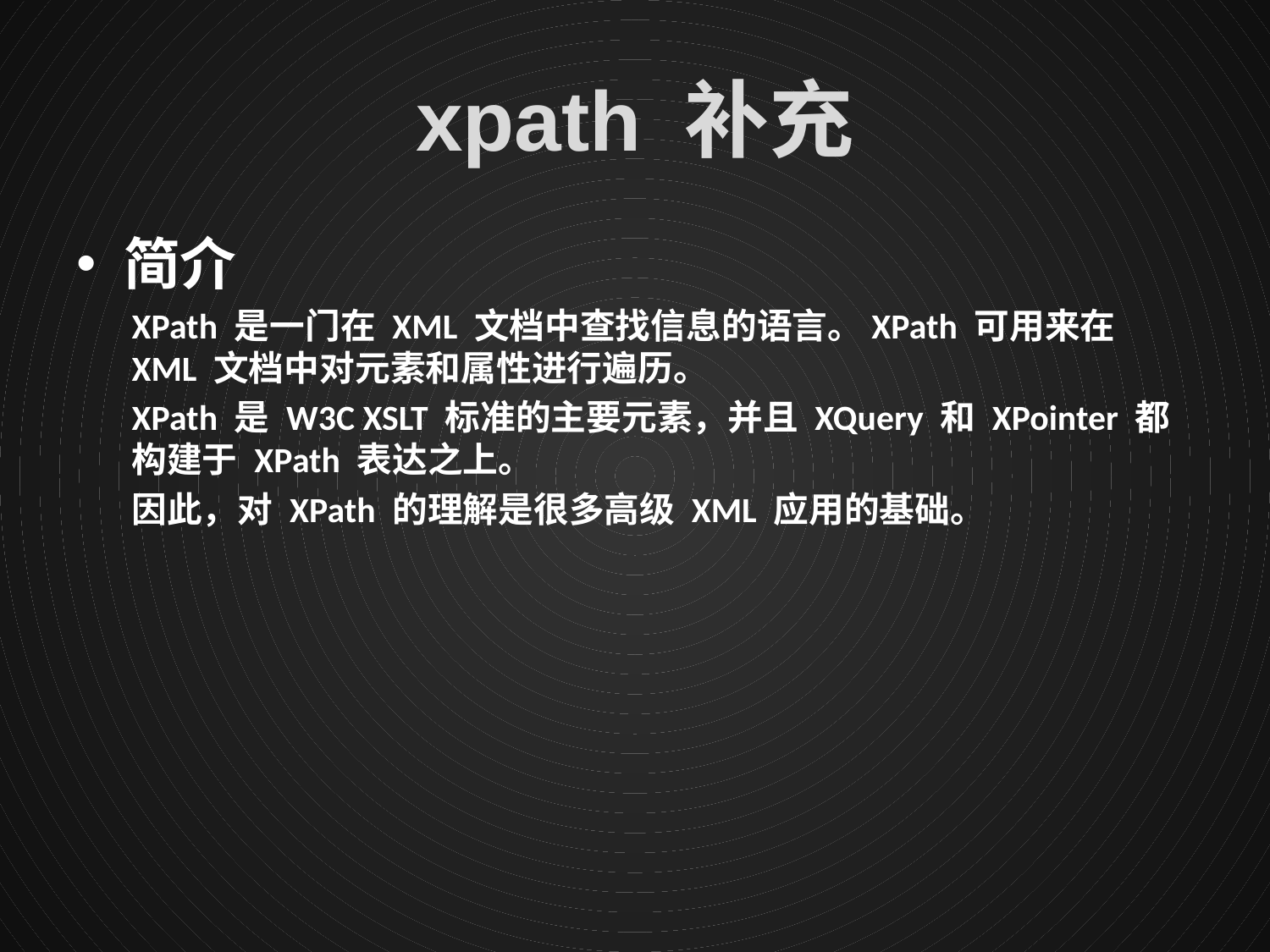

# xpath 补充
简介
XPath 是一门在 XML 文档中查找信息的语言。XPath 可用来在 XML 文档中对元素和属性进行遍历。
XPath 是 W3C XSLT 标准的主要元素，并且 XQuery 和 XPointer 都构建于 XPath 表达之上。
因此，对 XPath 的理解是很多高级 XML 应用的基础。